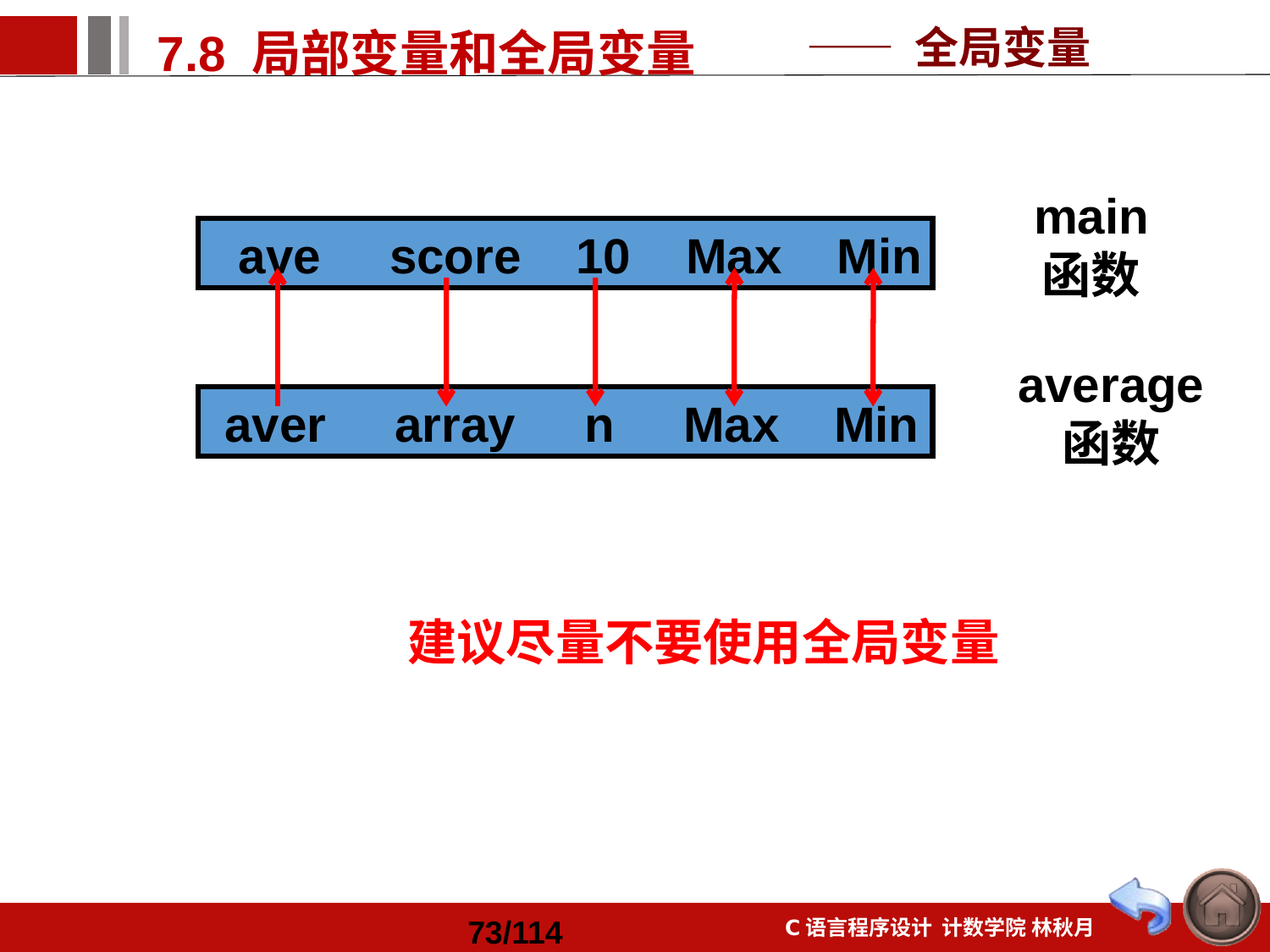

—— 全局变量
main
函数
  ave     score    10    Max    Min
average
函数
 aver     array     n     Max    Min
建议尽量不要使用全局变量